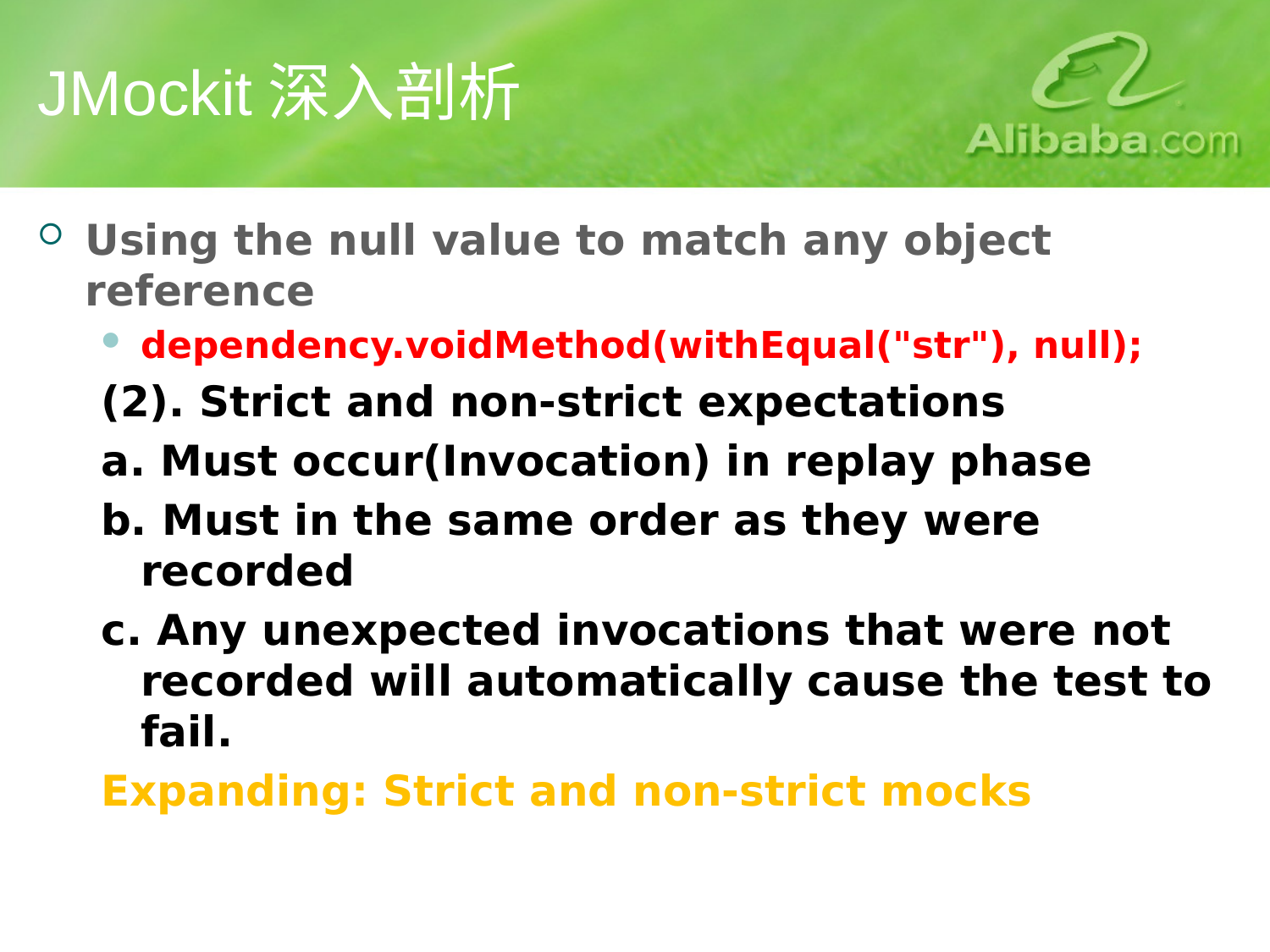

# JMockit深入剖析
Using the null value to match any object reference
dependency.voidMethod(withEqual("str"), null);
(2). Strict and non-strict expectations
a. Must occur(Invocation) in replay phase
b. Must in the same order as they were recorded
c. Any unexpected invocations that were not recorded will automatically cause the test to fail.
Expanding: Strict and non-strict mocks